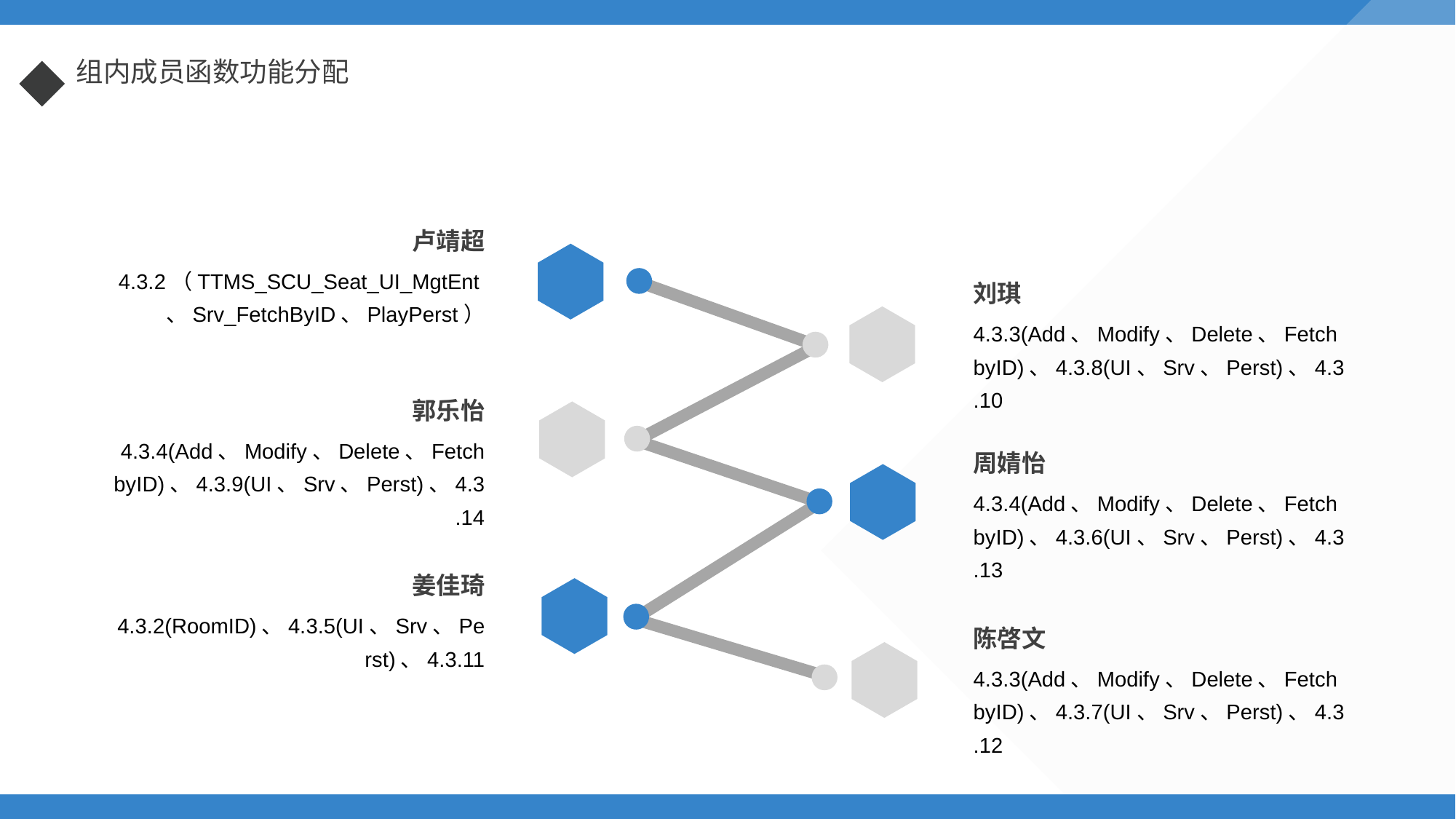

组内成员函数功能分配

卢靖超

4.3.2（TTMS_SCU_Seat_UI_MgtEnt、Srv_FetchByID、PlayPerst）

刘琪

4.3.3(Add、Modify、Delete、FetchbyID)、4.3.8(UI、Srv、Perst)、4.3.10

郭乐怡

4.3.4(Add、Modify、Delete、FetchbyID)、4.3.9(UI、Srv、Perst)、4.3.14

周婧怡

4.3.4(Add、Modify、Delete、FetchbyID)、4.3.6(UI、Srv、Perst)、4.3.13

姜佳琦

4.3.2(RoomID)、4.3.5(UI、Srv、Perst)、4.3.11

陈啓文

4.3.3(Add、Modify、Delete、FetchbyID)、4.3.7(UI、Srv、Perst)、4.3.12